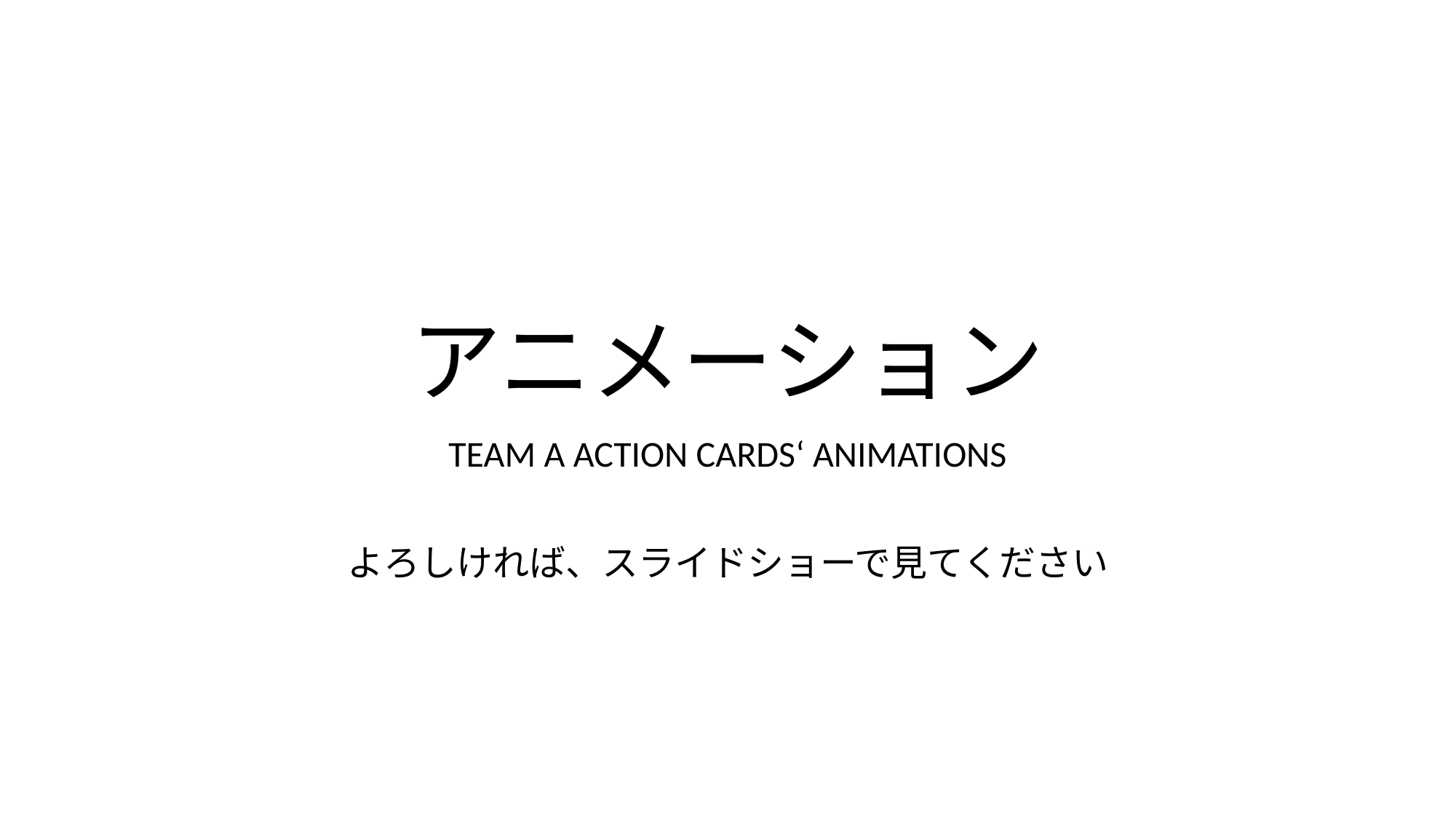

# アニメーション
TEAM A ACTION CARDS‘ ANIMATIONS

よろしければ、スライドショーで見てください